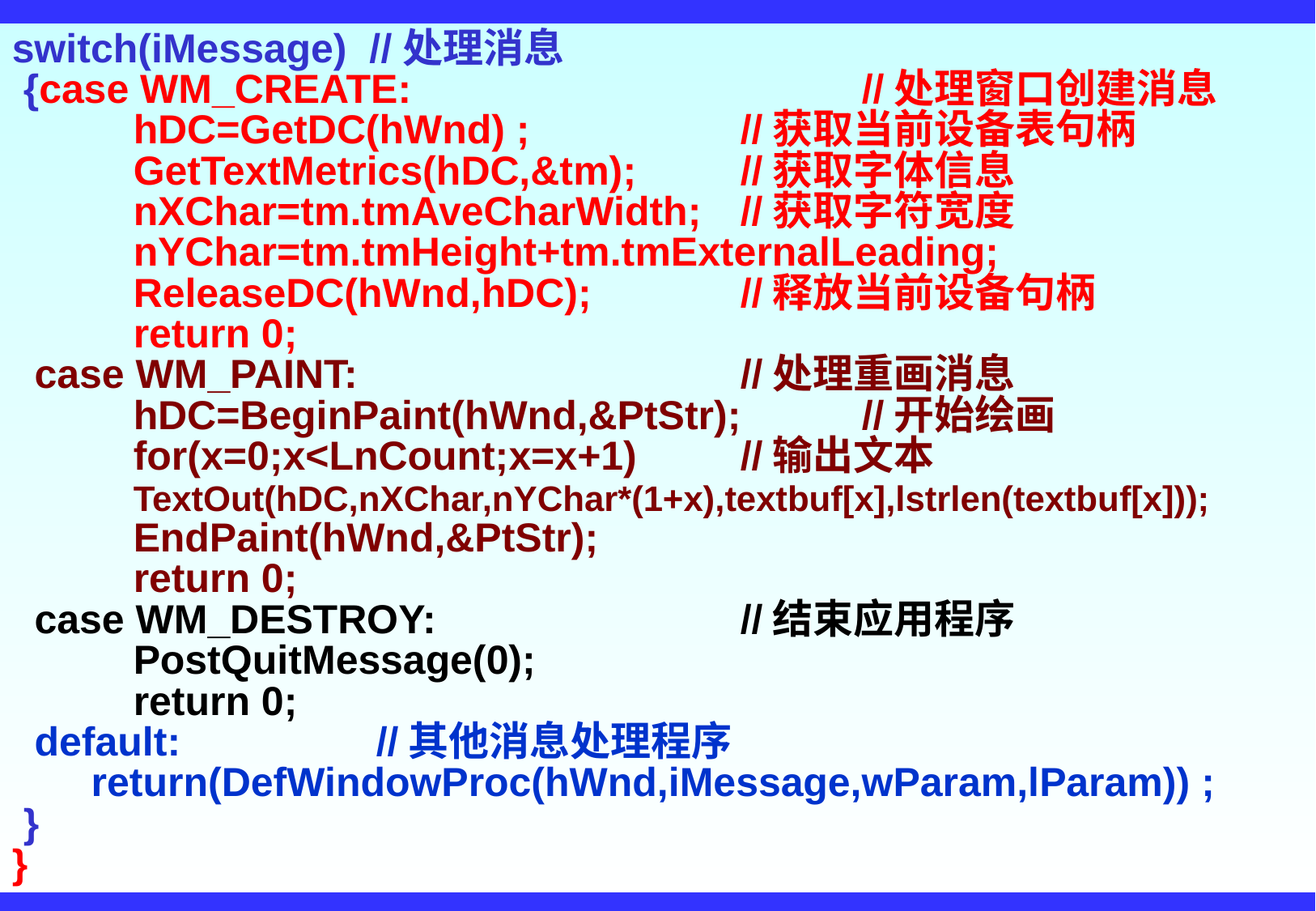

switch(iMessage)  //处理消息
 {case WM_CREATE:				//处理窗口创建消息
	hDC=GetDC(hWnd) ;   		//获取当前设备表句柄
   	GetTextMetrics(hDC,&tm); 	//获取字体信息
   	nXChar=tm.tmAveCharWidth;  	//获取字符宽度
   	nYChar=tm.tmHeight+tm.tmExternalLeading;
   	ReleaseDC(hWnd,hDC);  		//释放当前设备句柄
   	return 0;
  case WM_PAINT: 				//处理重画消息
   	hDC=BeginPaint(hWnd,&PtStr); 	//开始绘画
   	for(x=0;x<LnCount;x=x+1)    	//输出文本
    	TextOut(hDC,nXChar,nYChar*(1+x),textbuf[x],lstrlen(textbuf[x]));
   	EndPaint(hWnd,&PtStr);
   	return 0;
  case WM_DESTROY: 			//结束应用程序
   	PostQuitMessage(0);
   	return 0;
  default:		//其他消息处理程序
       return(DefWindowProc(hWnd,iMessage,wParam,lParam)) ;
 }
}
15